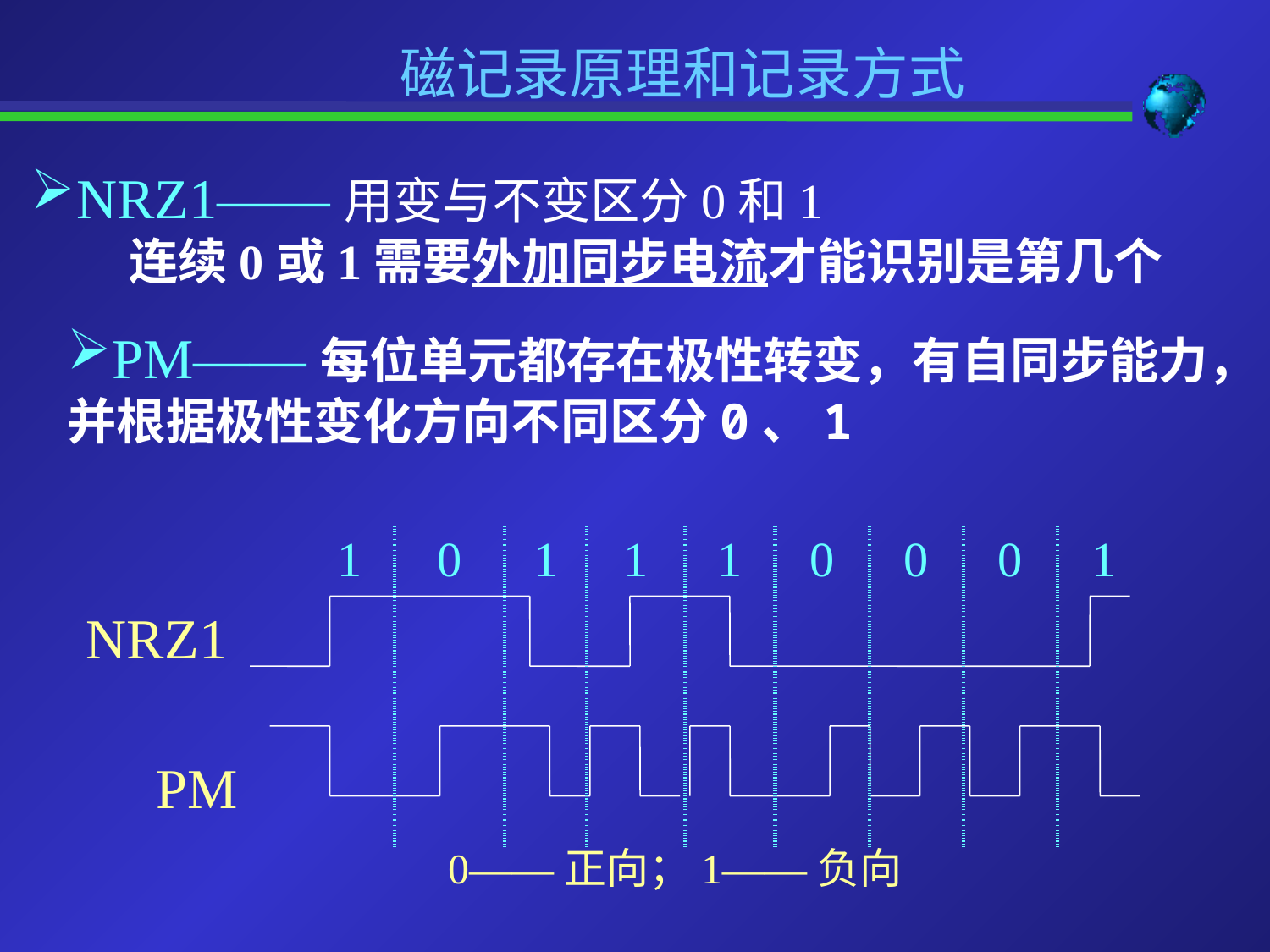

磁记录原理和记录方式
NRZ1——用变与不变区分0和1
       连续0或1需要外加同步电流才能识别是第几个
PM——每位单元都存在极性转变，有自同步能力，并根据极性变化方向不同区分0、1

| 1 | 0 | 1 | 1 | 1 | 0 | 0 | 0 | 1 |
| --- | --- | --- | --- | --- | --- | --- | --- | --- |

NRZ1

PM
0——正向；1——负向
24